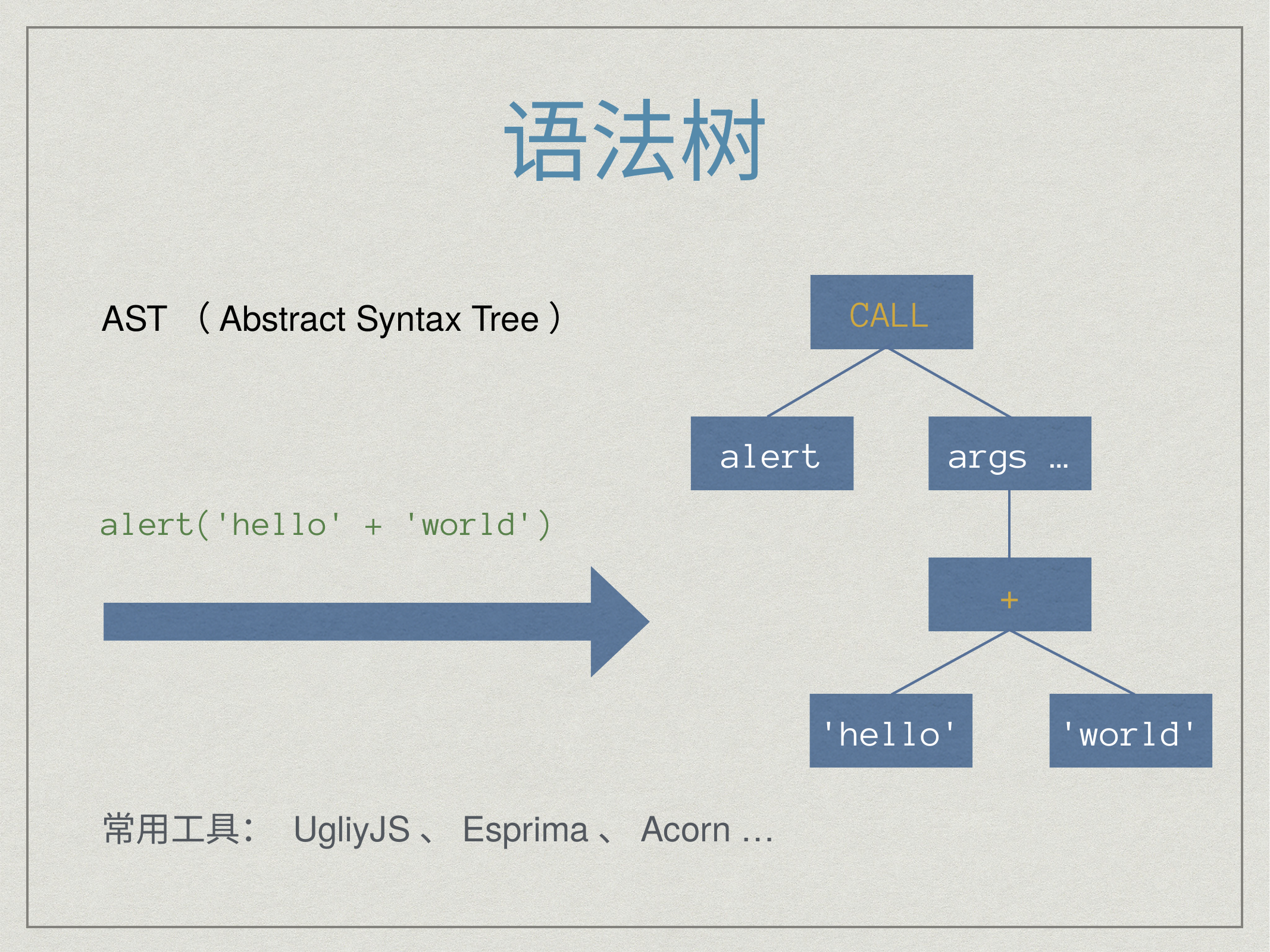

# 语法树
AST（Abstract Syntax Tree）

alert('hello' + 'world')

常用工具： UgliyJS、Esprima、Acorn …
CALL

alert
args …

+

'hello'
'world'